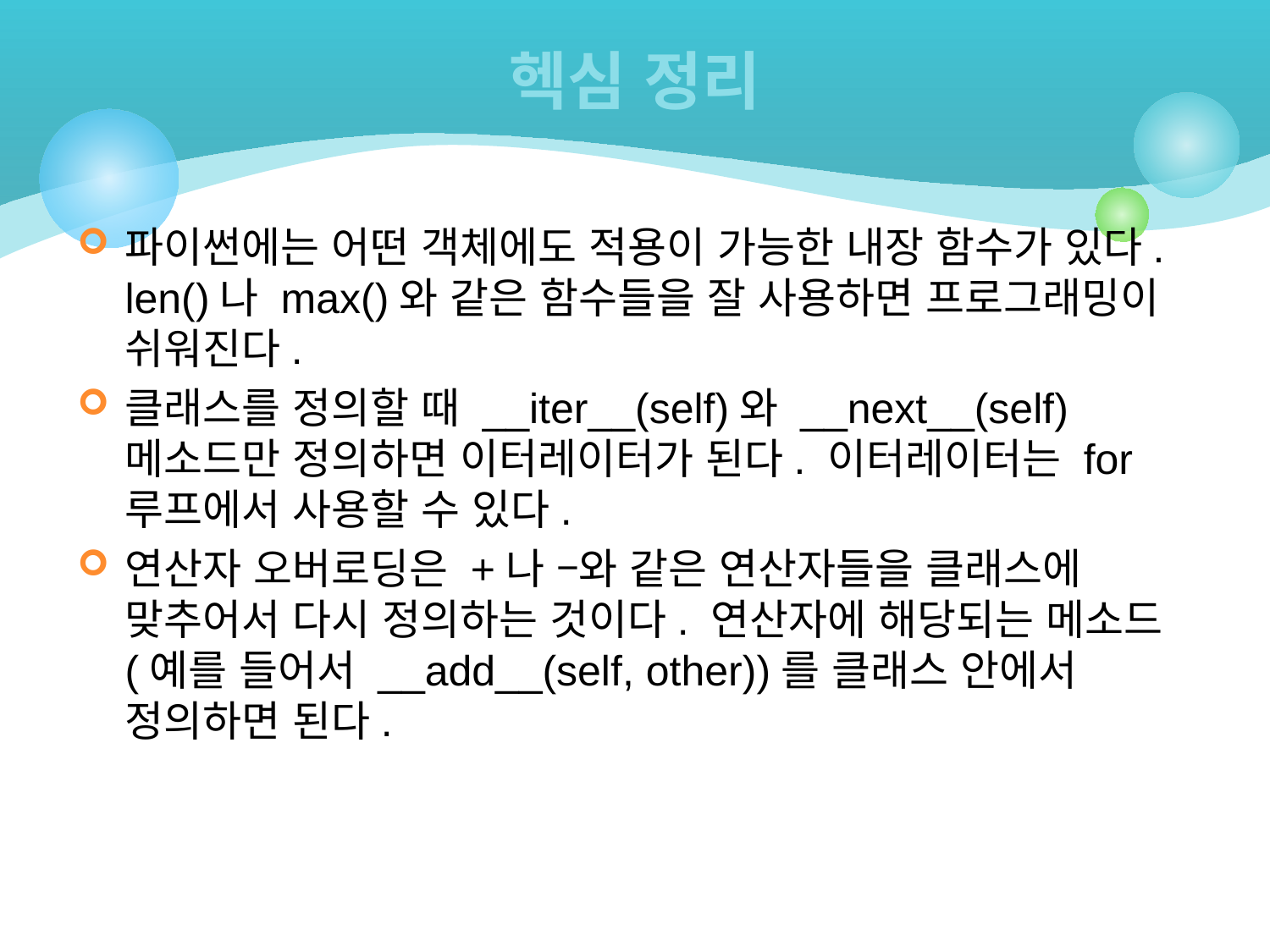

# 헥심 정리
파이썬에는 어떤 객체에도 적용이 가능한 내장 함수가 있다. len()나 max()와 같은 함수들을 잘 사용하면 프로그래밍이 쉬워진다.
클래스를 정의할 때 __iter__(self)와 __next__(self) 메소드만 정의하면 이터레이터가 된다. 이터레이터는 for 루프에서 사용할 수 있다.
연산자 오버로딩은 +나 –와 같은 연산자들을 클래스에 맞추어서 다시 정의하는 것이다. 연산자에 해당되는 메소드(예를 들어서 __add__(self, other))를 클래스 안에서 정의하면 된다.